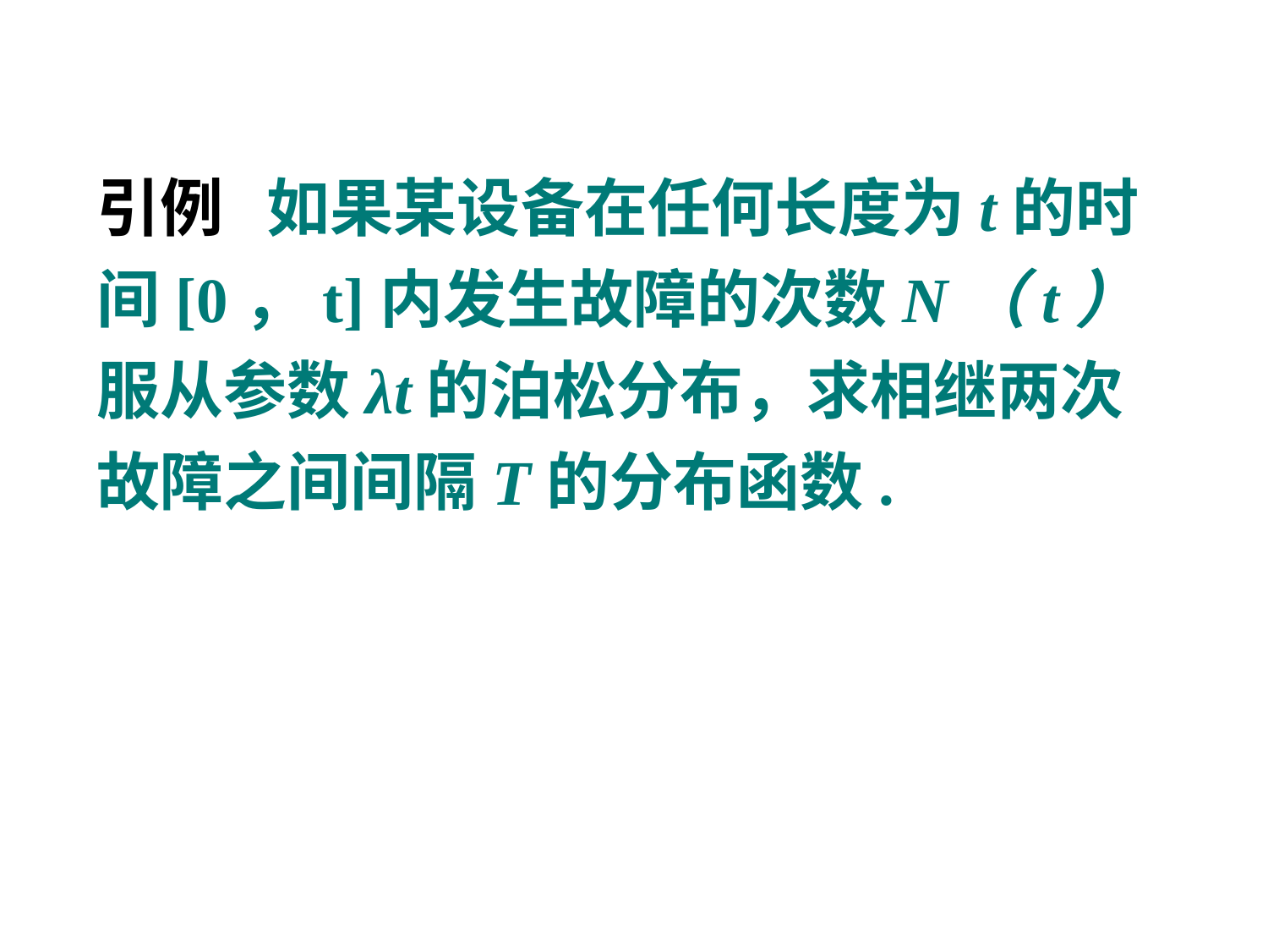

引例   如果某设备在任何长度为t的时间[0，t]内发生故障的次数N（t）服从参数λt的泊松分布，求相继两次故障之间间隔T的分布函数.